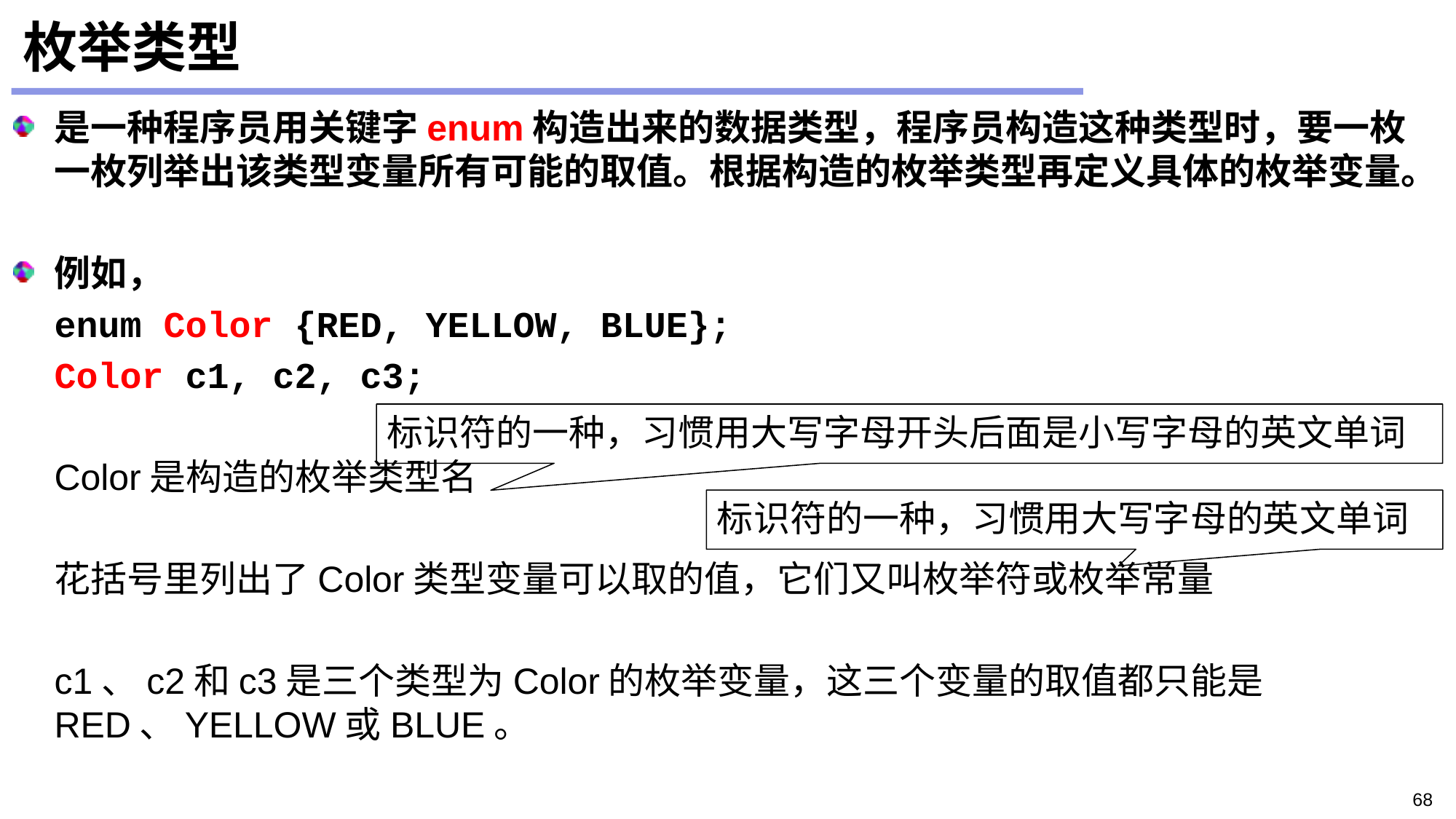

# 枚举类型
是一种程序员用关键字enum构造出来的数据类型，程序员构造这种类型时，要一枚一枚列举出该类型变量所有可能的取值。根据构造的枚举类型再定义具体的枚举变量。

例如，
	enum Color {RED, YELLOW, BLUE};
	Color c1, c2, c3;

	Color是构造的枚举类型名

	花括号里列出了Color类型变量可以取的值，它们又叫枚举符或枚举常量

	c1、c2和c3是三个类型为Color的枚举变量，这三个变量的取值都只能是RED、YELLOW或BLUE。

标识符的一种，习惯用大写字母开头后面是小写字母的英文单词
标识符的一种，习惯用大写字母的英文单词
68